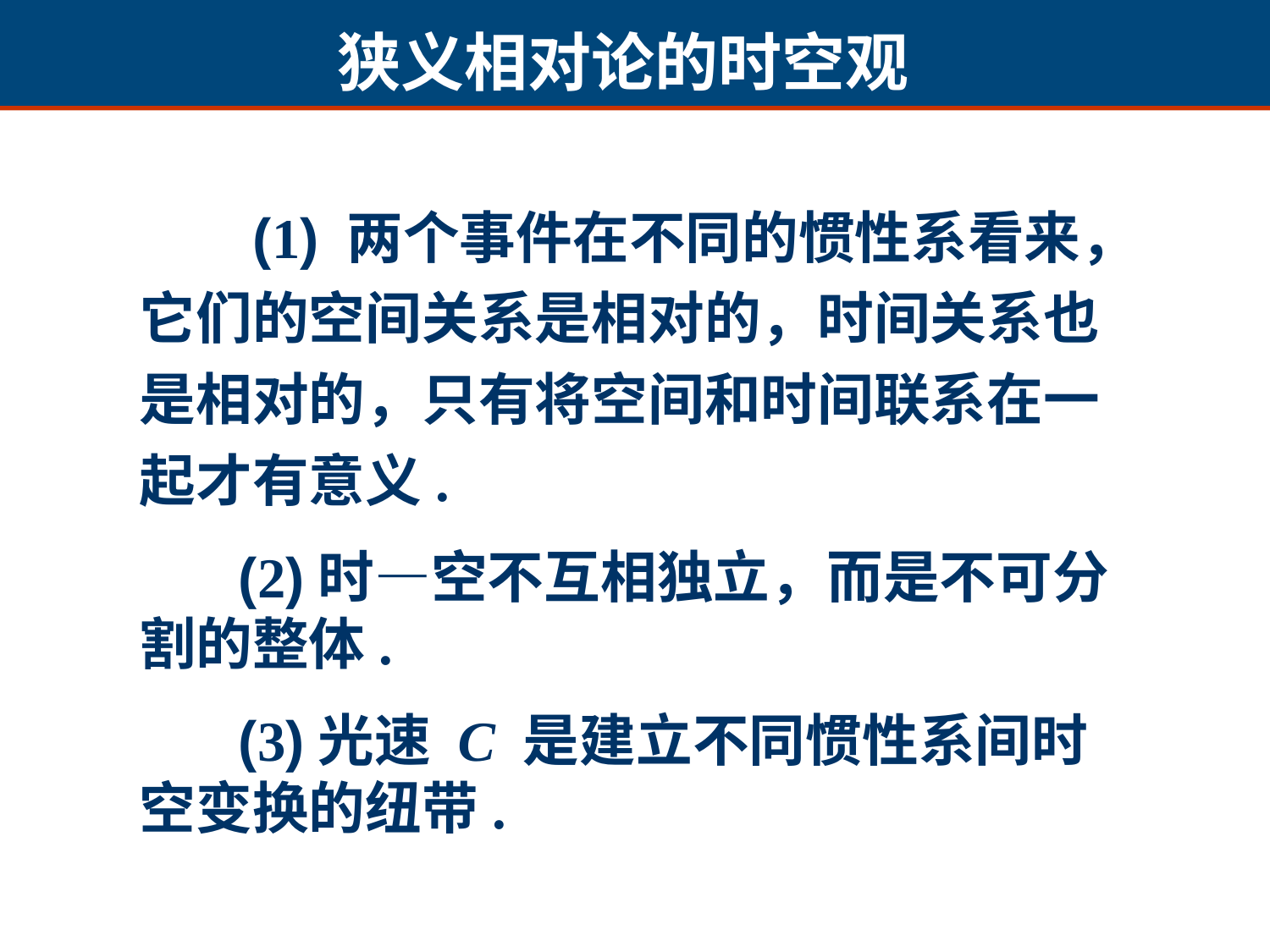

狭义相对论的时空观

        (1) 两个事件在不同的惯性系看来，它们的空间关系是相对的，时间关系也是相对的，只有将空间和时间联系在一起才有意义.
       (2)时—空不互相独立，而是不可分割的整体.
       (3)光速 C 是建立不同惯性系间时空变换的纽带.